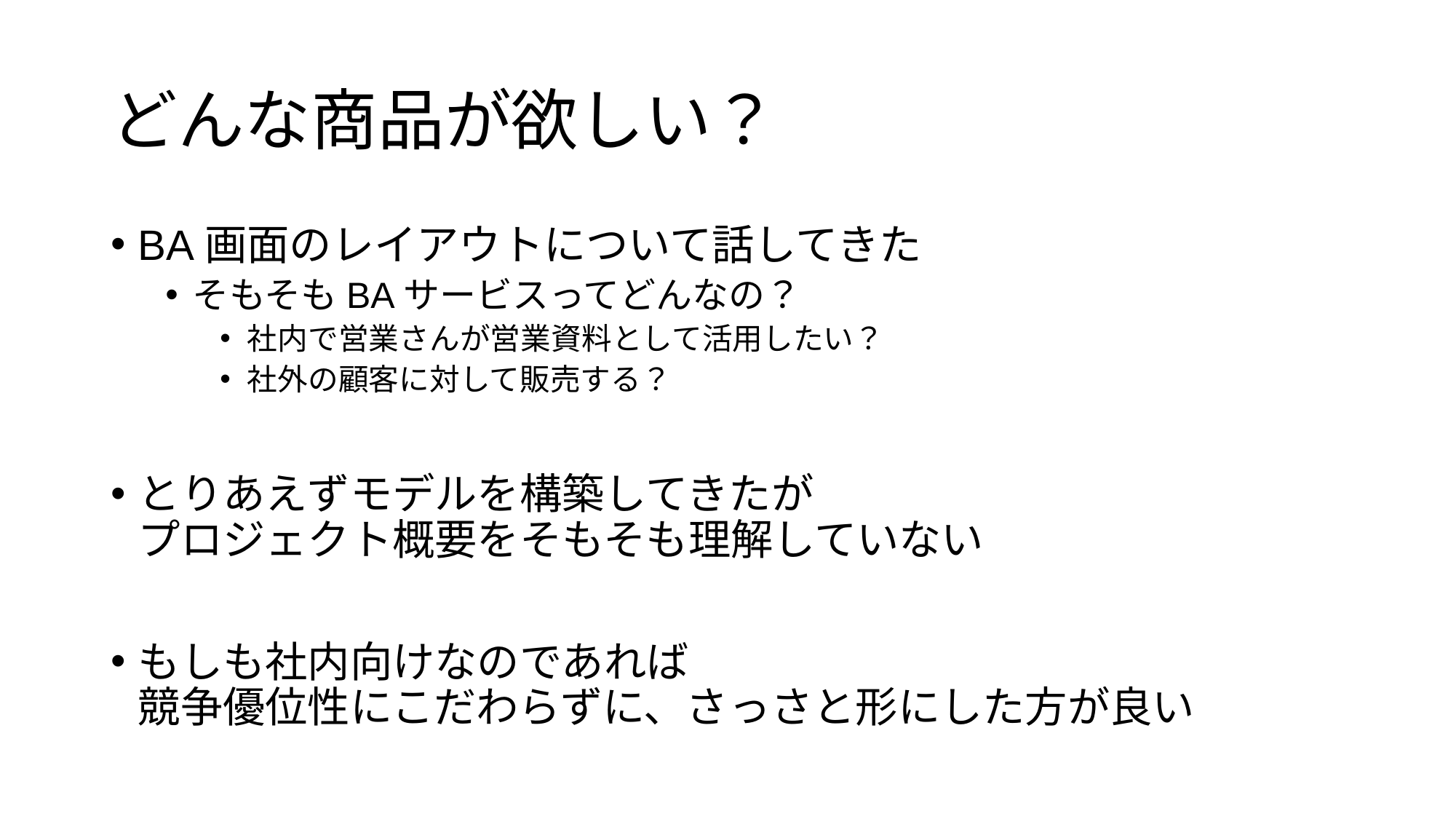

# どんな商品が欲しい？
BA画面のレイアウトについて話してきた
そもそもBAサービスってどんなの？
社内で営業さんが営業資料として活用したい？
社外の顧客に対して販売する？

とりあえずモデルを構築してきたが
プロジェクト概要をそもそも理解していない

もしも社内向けなのであれば
競争優位性にこだわらずに、さっさと形にした方が良い